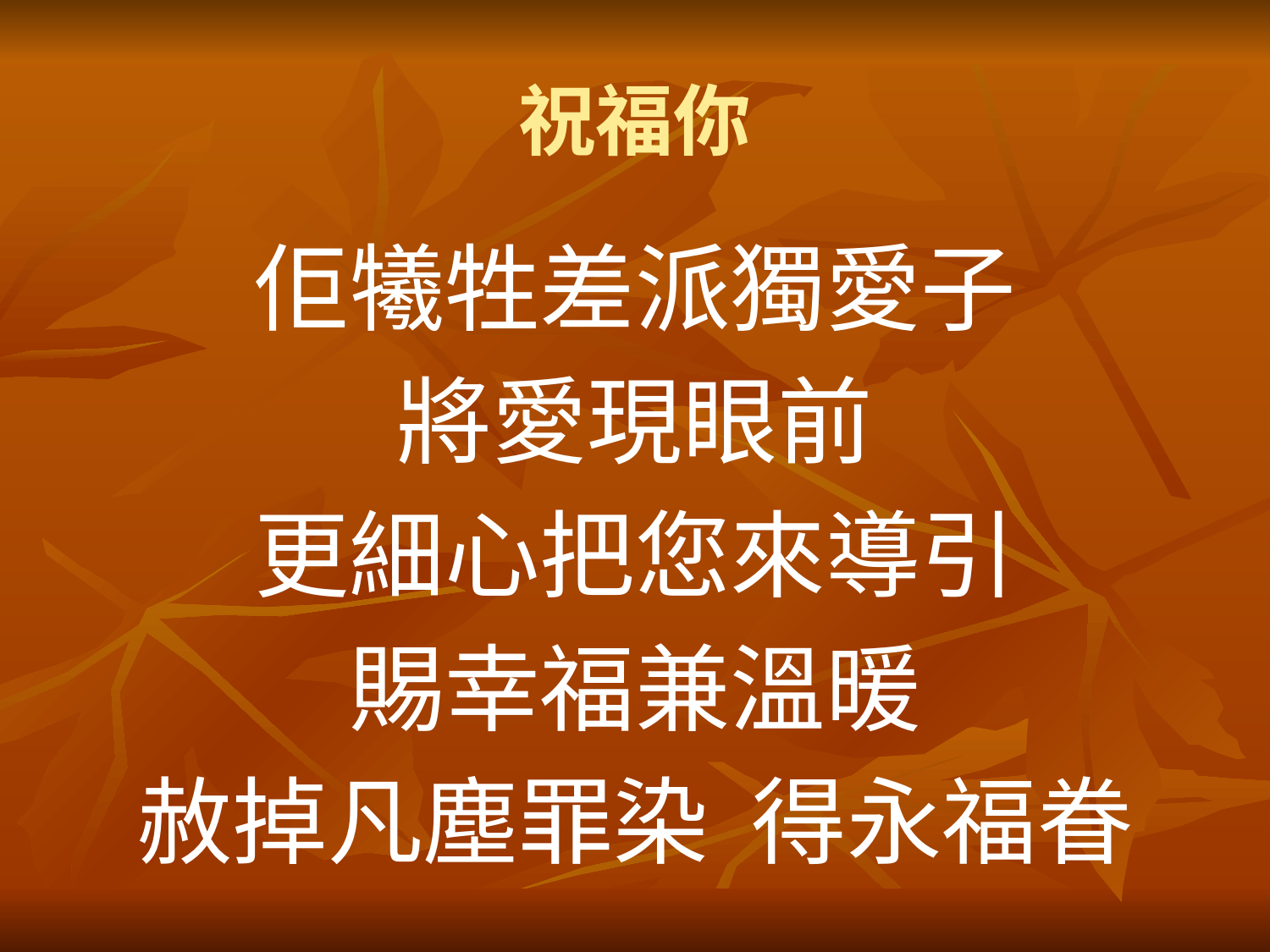

# 祝福你
佢犧牲差派獨愛子
將愛現眼前
更細心把您來導引
賜幸福兼溫暖
赦掉凡塵罪染  得永福眷